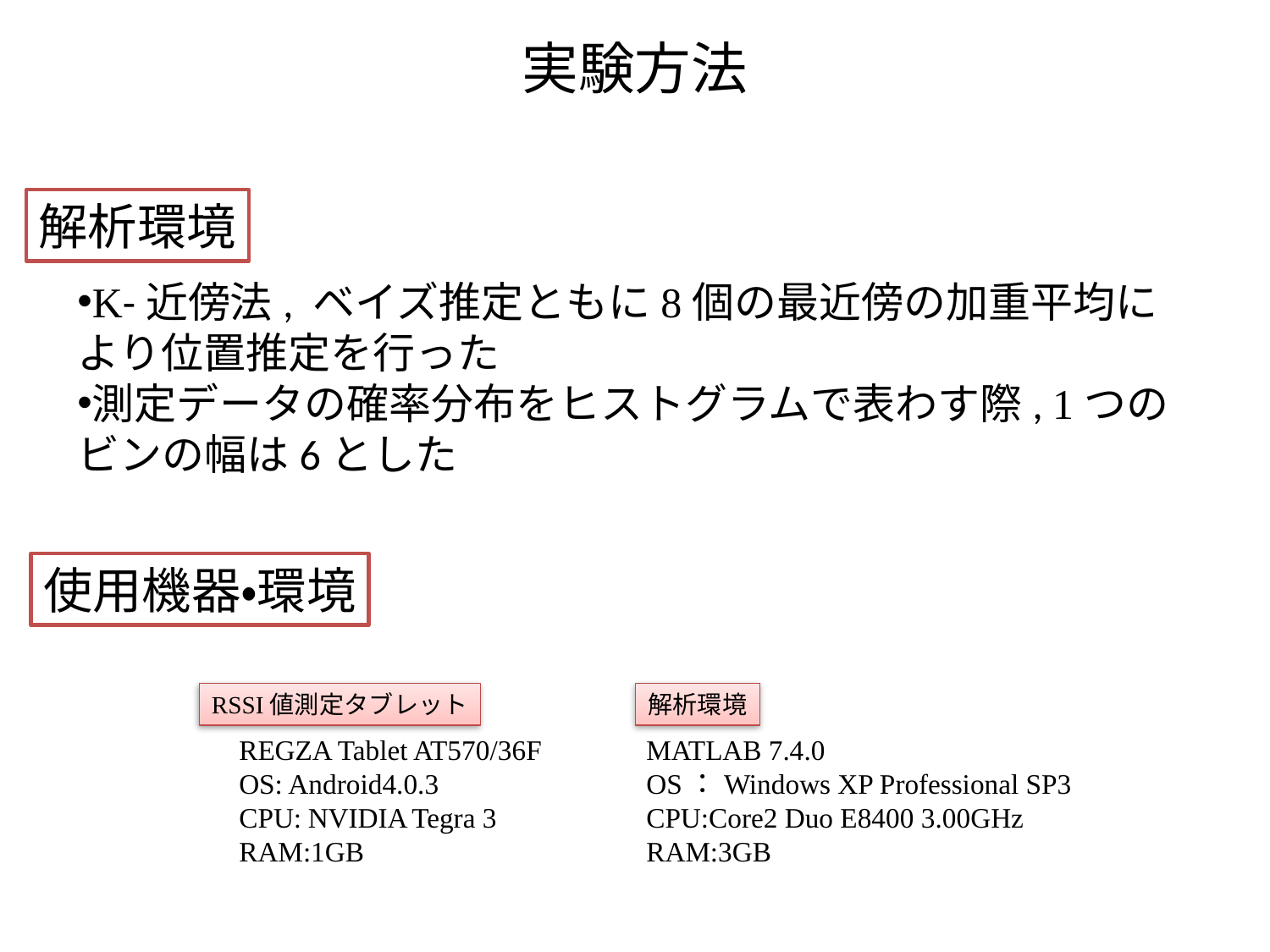

# 実験方法
解析環境
K-近傍法, ベイズ推定ともに8個の最近傍の加重平均により位置推定を行った
測定データの確率分布をヒストグラムで表わす際, 1つのビンの幅は6とした
使用機器・環境
RSSI値測定タブレット
解析環境
REGZA Tablet AT570/36F
OS: Android4.0.3
CPU: NVIDIA Tegra 3
RAM:1GB
MATLAB 7.4.0
OS：Windows XP Professional SP3
CPU:Core2 Duo E8400 3.00GHz
RAM:3GB